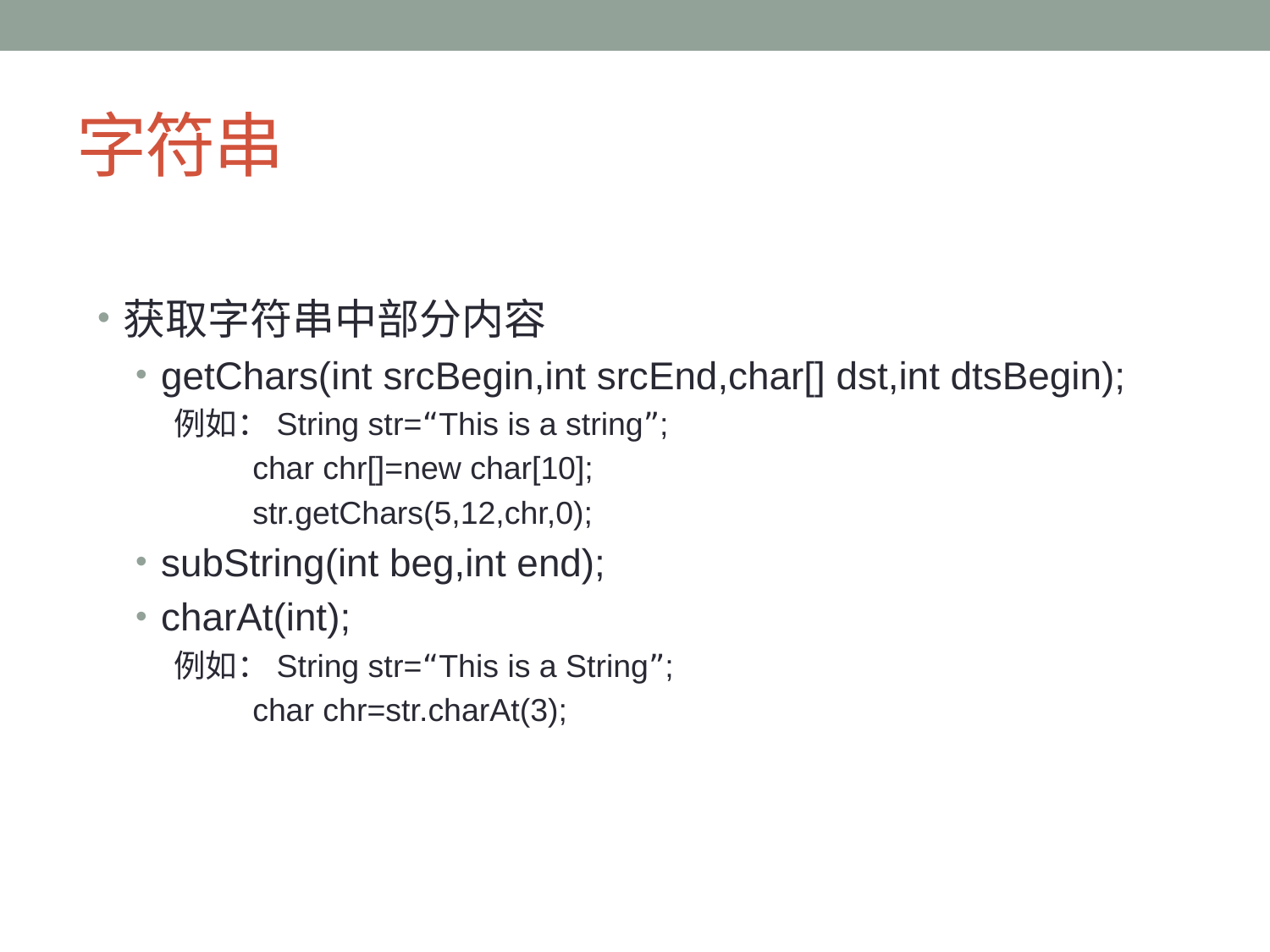

# 字符串
获取字符串中部分内容
getChars(int srcBegin,int srcEnd,char[] dst,int dtsBegin);
例如：String str=“This is a string”;
	      char chr[]=new char[10];
	      str.getChars(5,12,chr,0);
subString(int beg,int end);
charAt(int);
例如：String str=“This is a String”;
	      char chr=str.charAt(3);